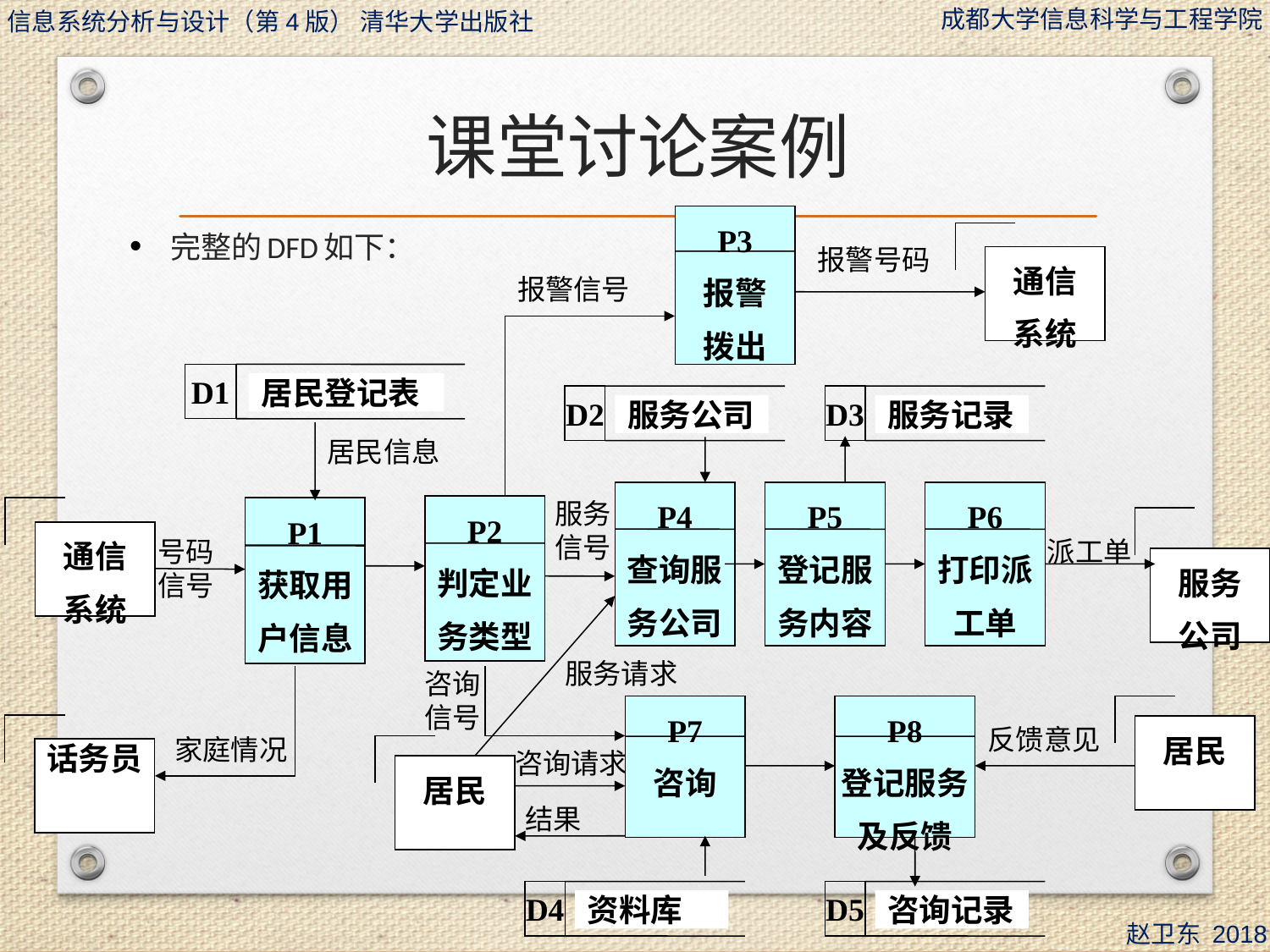

# 课堂讨论案例
P3
报警
拨出

完整的DFD如下：

报警号码
通信
系统
报警信号

D1

居民登记表

D2

服务公司

D3

服务记录

居民信息

P4
查询服务公司

P5
登记服务内容

P6
打印派工单

P2
判定业务类型

服务信号

P1
获取用户信息

通信
系统
号码
信号
派工单

服务
公司

服务请求

咨询信号

P7
咨询

P8
登记服务及反馈

反馈意见
居民
家庭情况

话务员
咨询请求
居民

结果

D4

资料库

D5

咨询记录